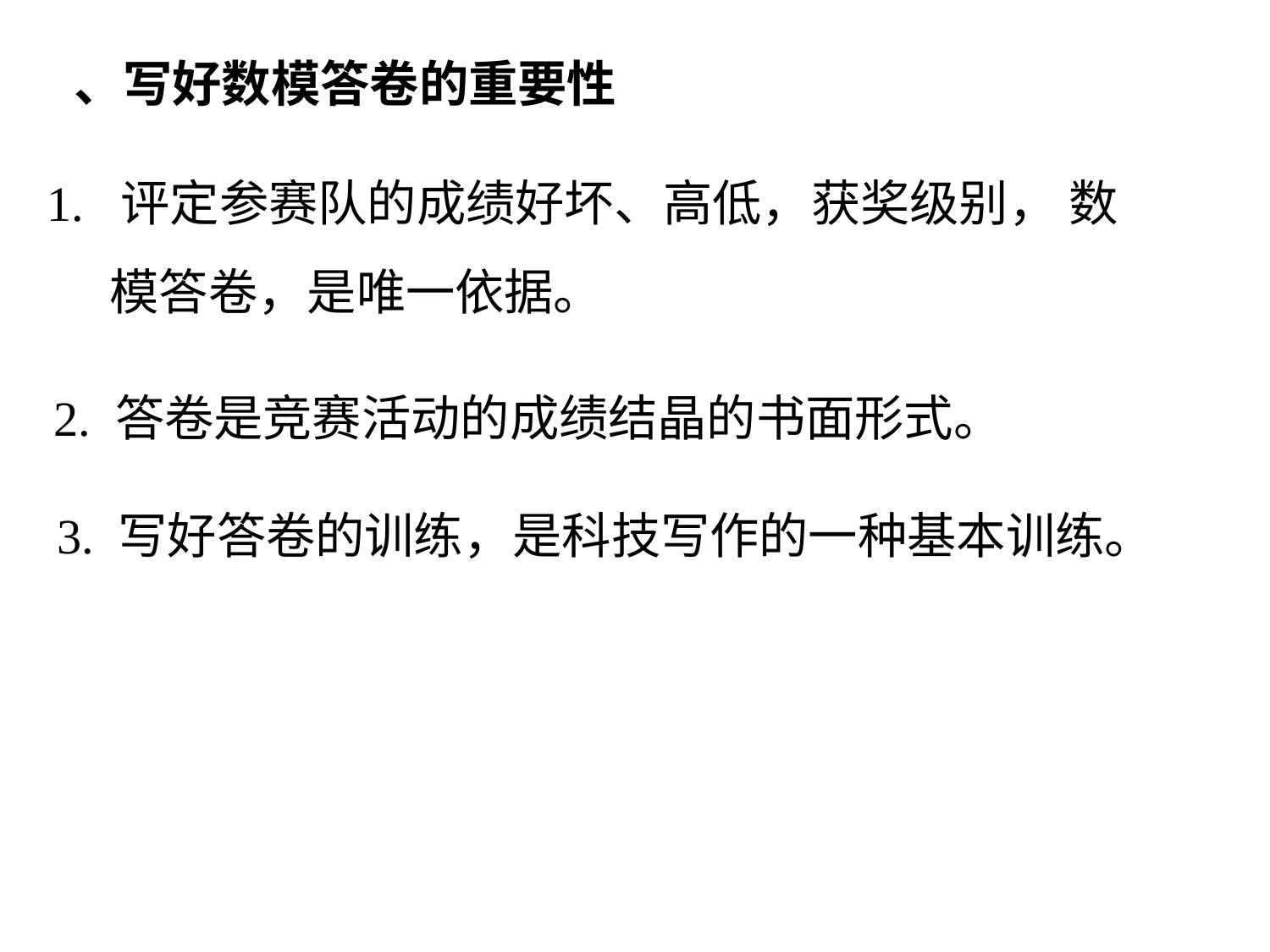

、写好数模答卷的重要性
1.  评定参赛队的成绩好坏、高低，获奖级别， 数模答卷，是唯一依据。
2. 答卷是竞赛活动的成绩结晶的书面形式。
3. 写好答卷的训练，是科技写作的一种基本训练。